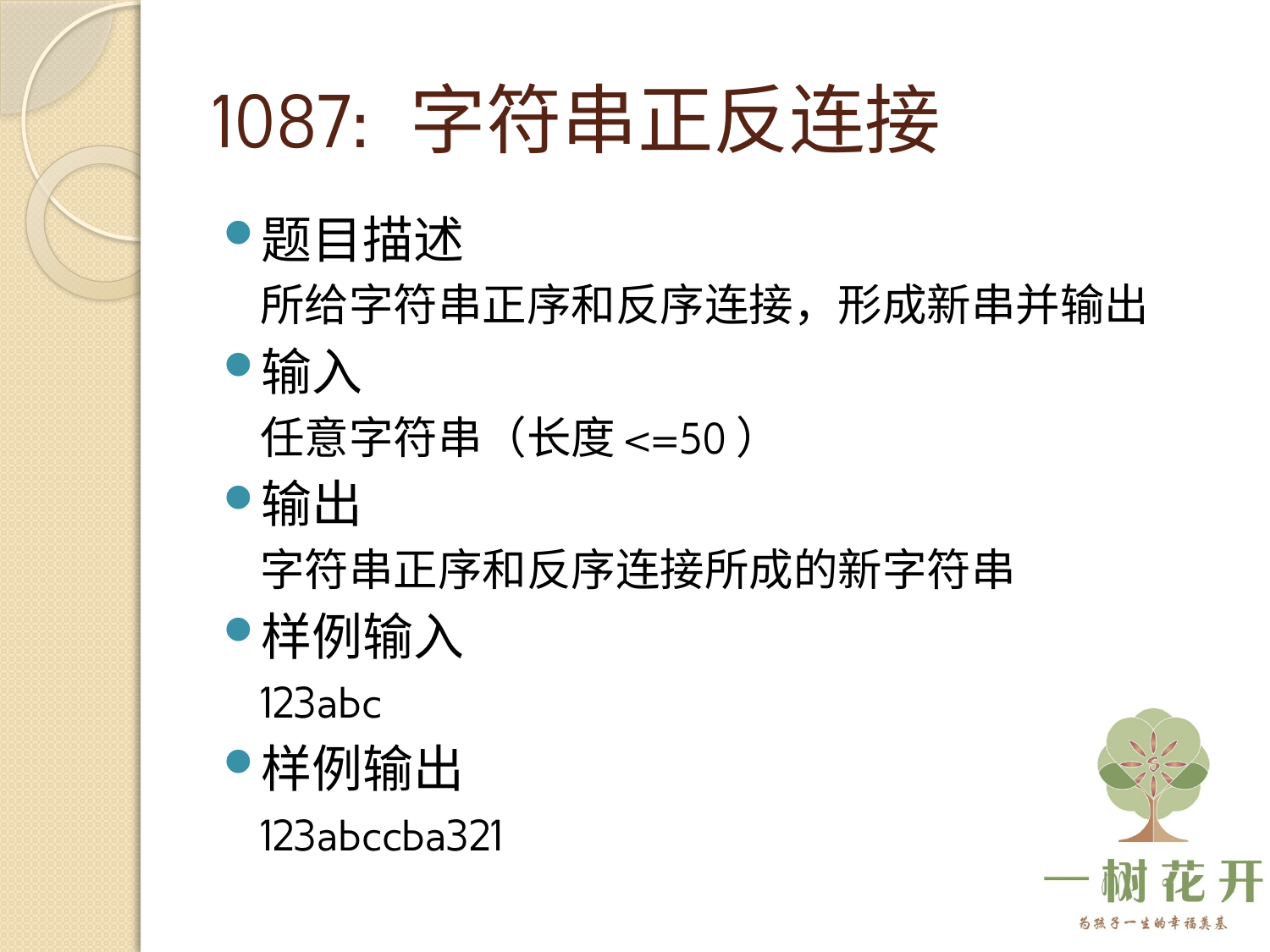

# 1087: 字符串正反连接
题目描述
所给字符串正序和反序连接，形成新串并输出
输入
任意字符串（长度<=50）
输出
字符串正序和反序连接所成的新字符串
样例输入
123abc
样例输出
123abccba321